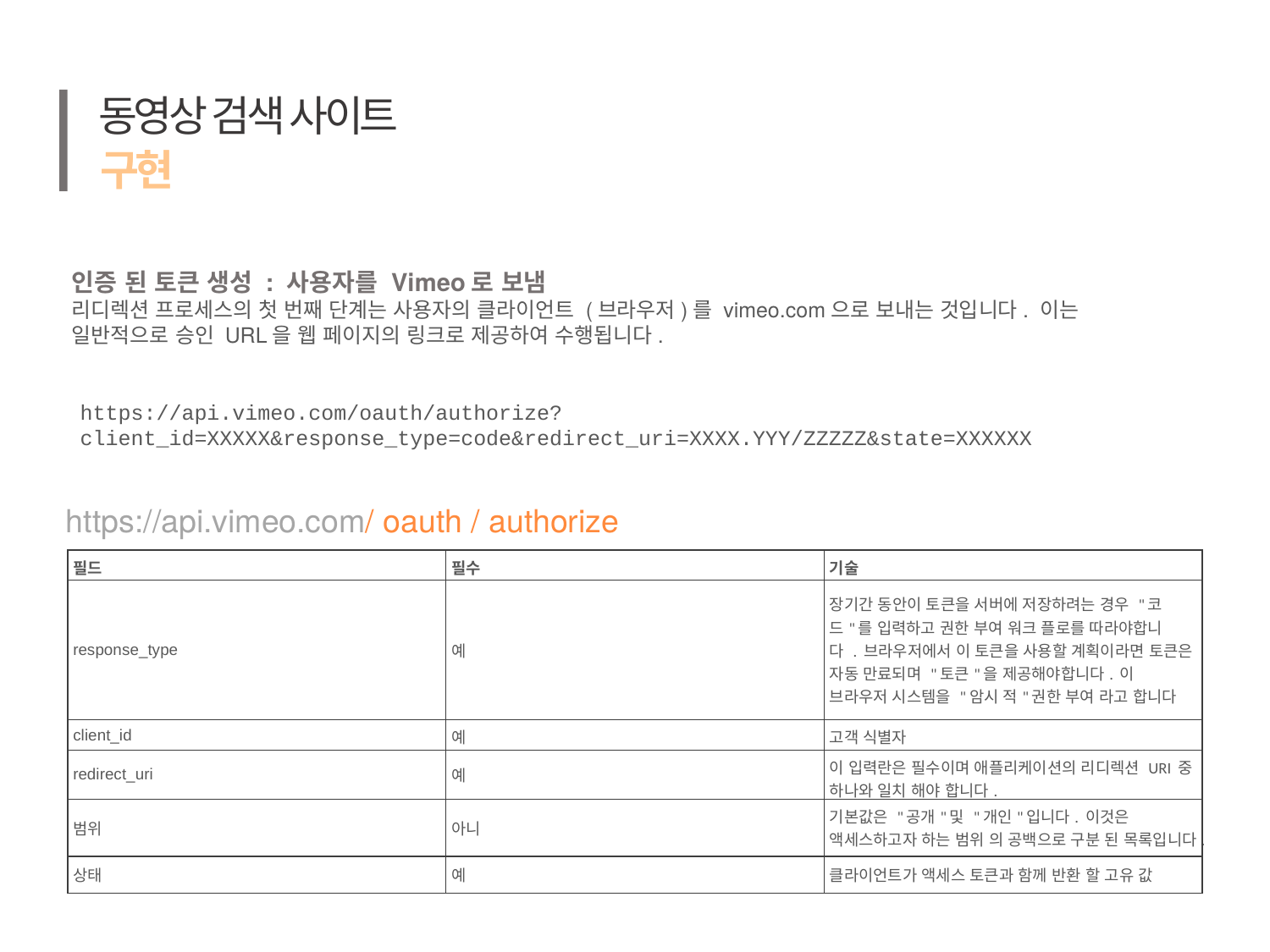

동영상 검색 사이트

구현
인증 된 토큰 생성 : 사용자를 Vimeo로 보냄
리디렉션 프로세스의 첫 번째 단계는 사용자의 클라이언트 (브라우저)를 vimeo.com으로 보내는 것입니다. 이는 일반적으로 승인 URL을 웹 페이지의 링크로 제공하여 수행됩니다.
https://api.vimeo.com/oauth/authorize?client_id=XXXXX&response_type=code&redirect_uri=XXXX.YYY/ZZZZZ&state=XXXXXX
https://api.vimeo.com/ oauth / authorize
| 필드 | 필수 | 기술 |
| --- | --- | --- |
| response\_type | 예 | 장기간 동안이 토큰을 서버에 저장하려는 경우 "코드"를 입력하고 권한 부여 워크 플로를 따라야합니다 . 브라우저에서 이 토큰을 사용할 계획이라면 토큰은 자동 만료되며 "토큰"을 제공해야합니다. 이 브라우저 시스템을 "암시 적"권한 부여 라고 합니다 |
| client\_id | 예 | 고객 식별자 |
| redirect\_uri | 예 | 이 입력란은 필수이며 애플리케이션의 리디렉션 URI 중 하나와 일치 해야 합니다. |
| 범위 | 아니 | 기본값은 "공개"및 "개인"입니다. 이것은 액세스하고자 하는 범위 의 공백으로 구분 된 목록입니다. |
| 상태 | 예 | 클라이언트가 액세스 토큰과 함께 반환 할 고유 값 |